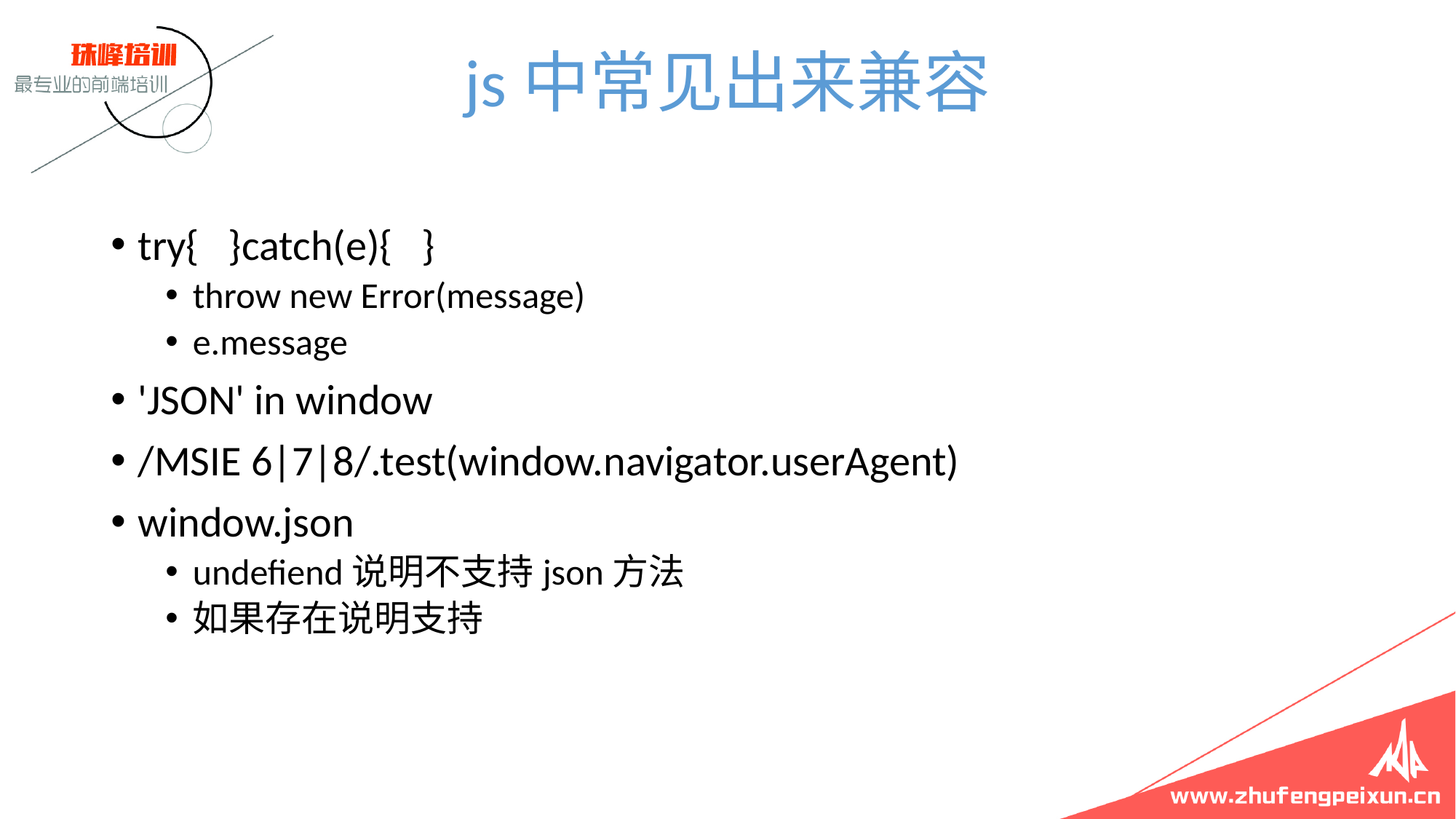

# js中常见出来兼容
try{   }catch(e){   }
throw new Error(message)
e.message
'JSON' in window
/MSIE 6|7|8/.test(window.navigator.userAgent)
window.json
undefiend说明不支持json方法
如果存在说明支持